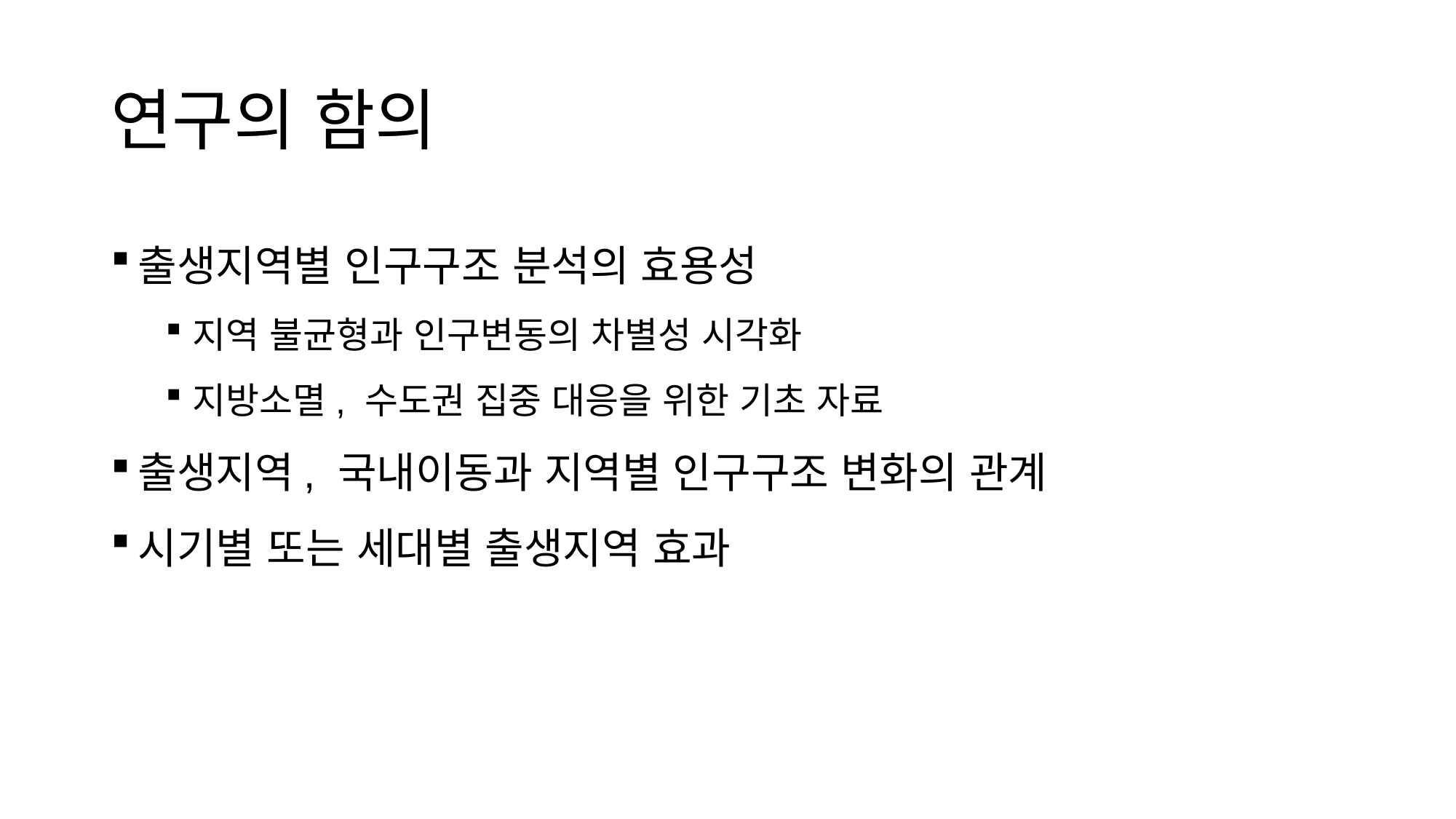

# 연구의 함의
출생지역별 인구구조 분석의 효용성
지역 불균형과 인구변동의 차별성 시각화
지방소멸, 수도권 집중 대응을 위한 기초 자료
출생지역, 국내이동과 지역별 인구구조 변화의 관계
시기별 또는 세대별 출생지역 효과